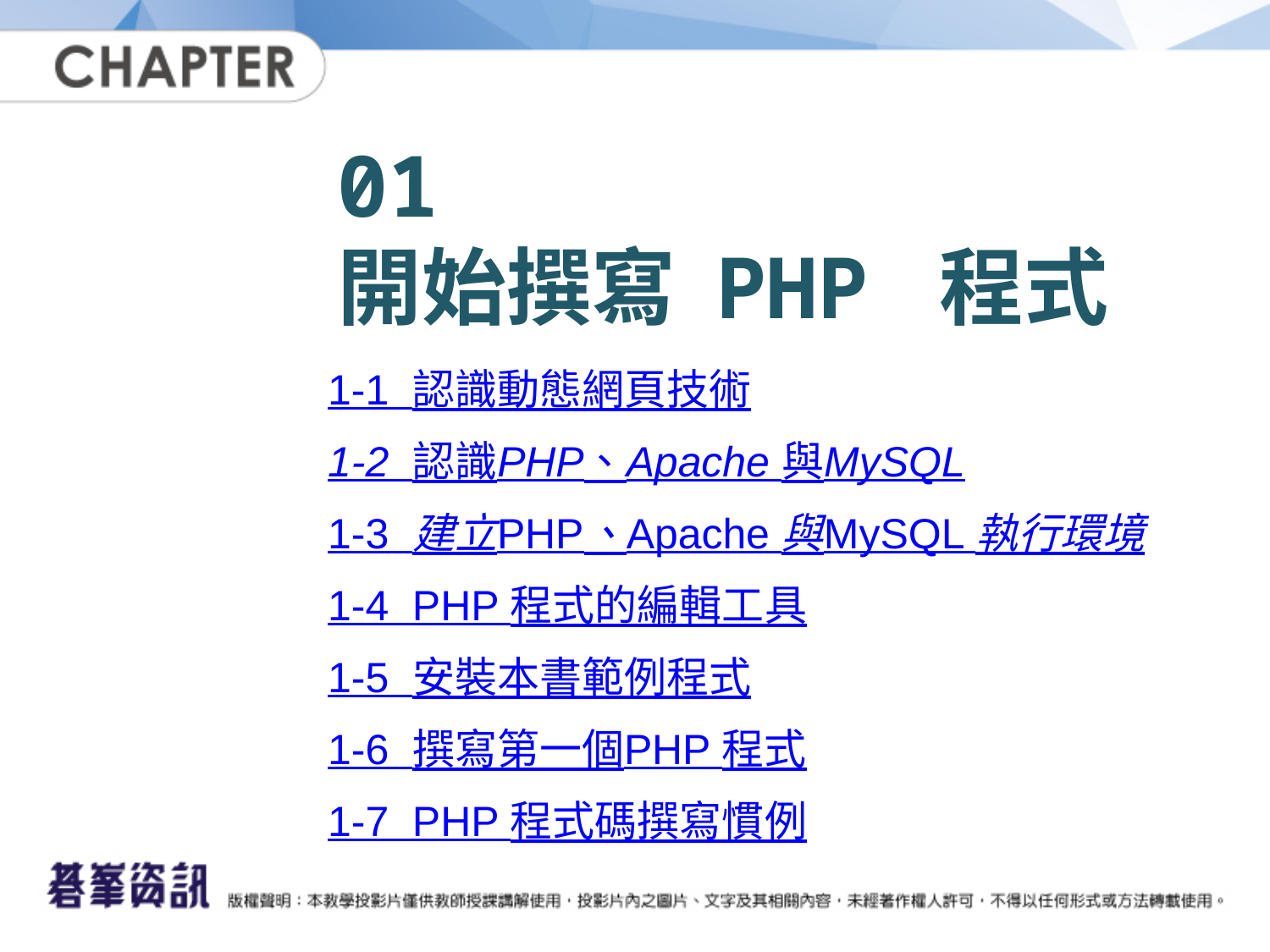

# 01 開始撰寫 PHP 程式
1-1  認識動態網頁技術
1-2  認識PHP、Apache 與MySQL
1-3  建立PHP、Apache 與MySQL 執行環境
1-4  PHP 程式的編輯工具
1-5  安裝本書範例程式
1-6  撰寫第一個PHP 程式
1-7  PHP 程式碼撰寫慣例